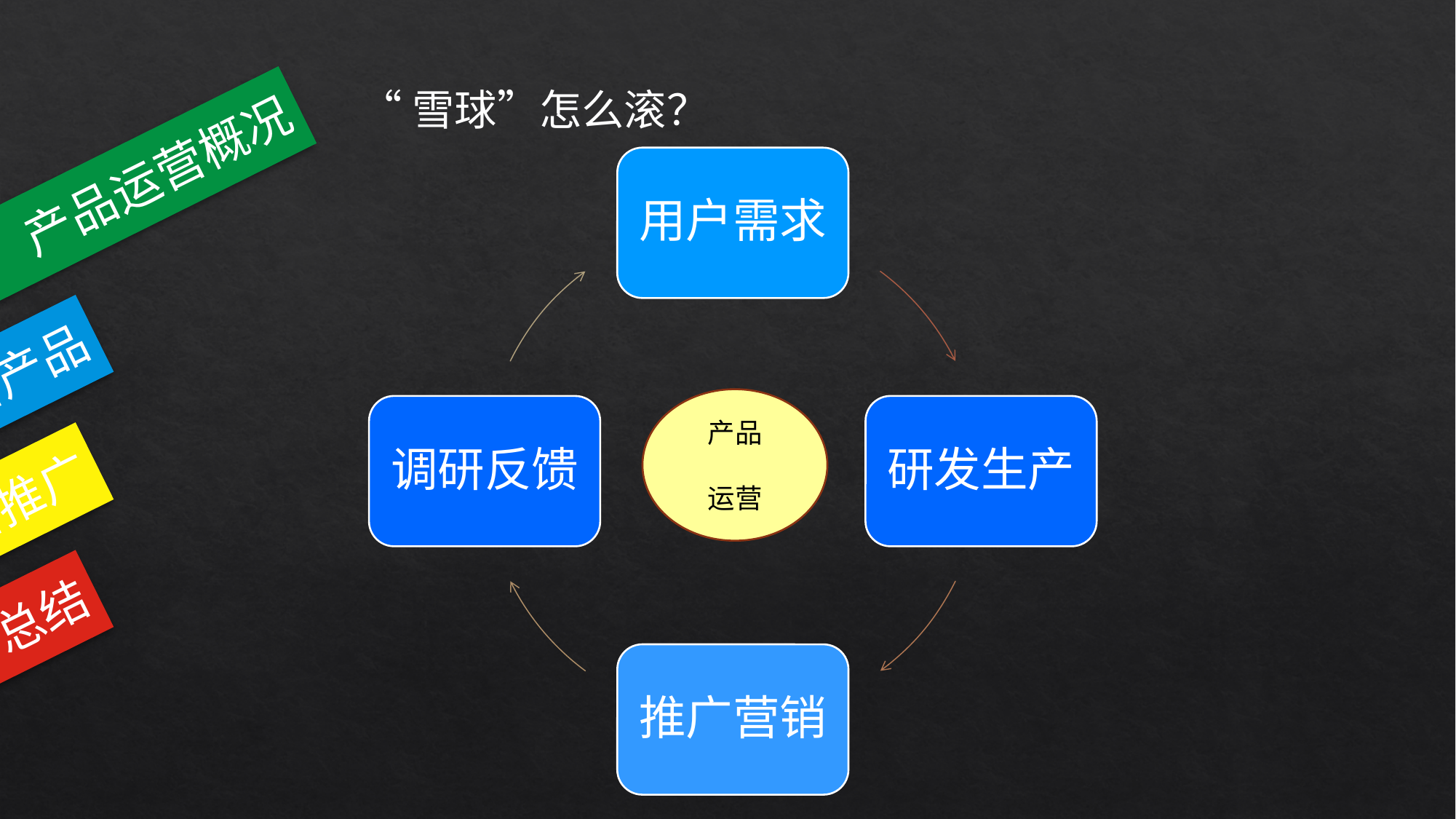

“雪球”怎么滚？
用户需求
研发生产
推广营销
调研反馈
产品

运营